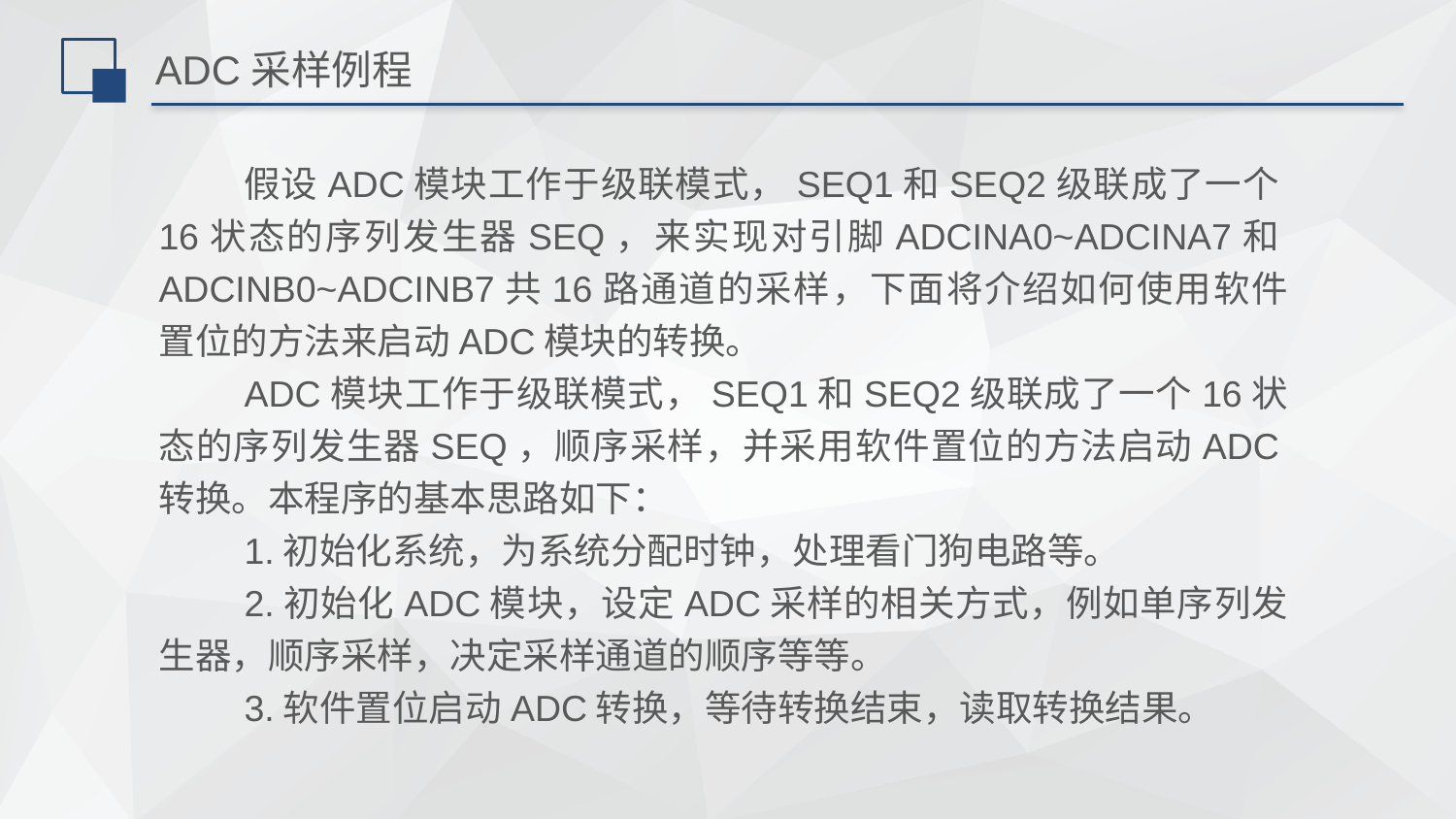

# ADC采样例程
假设ADC模块工作于级联模式，SEQ1和SEQ2级联成了一个16状态的序列发生器SEQ，来实现对引脚ADCINA0~ADCINA7和ADCINB0~ADCINB7共16路通道的采样，下面将介绍如何使用软件置位的方法来启动ADC模块的转换。
ADC模块工作于级联模式，SEQ1和SEQ2级联成了一个16状态的序列发生器SEQ，顺序采样，并采用软件置位的方法启动ADC转换。本程序的基本思路如下：
1.初始化系统，为系统分配时钟，处理看门狗电路等。
2.初始化ADC模块，设定ADC采样的相关方式，例如单序列发生器，顺序采样，决定采样通道的顺序等等。
3.软件置位启动ADC转换，等待转换结束，读取转换结果。